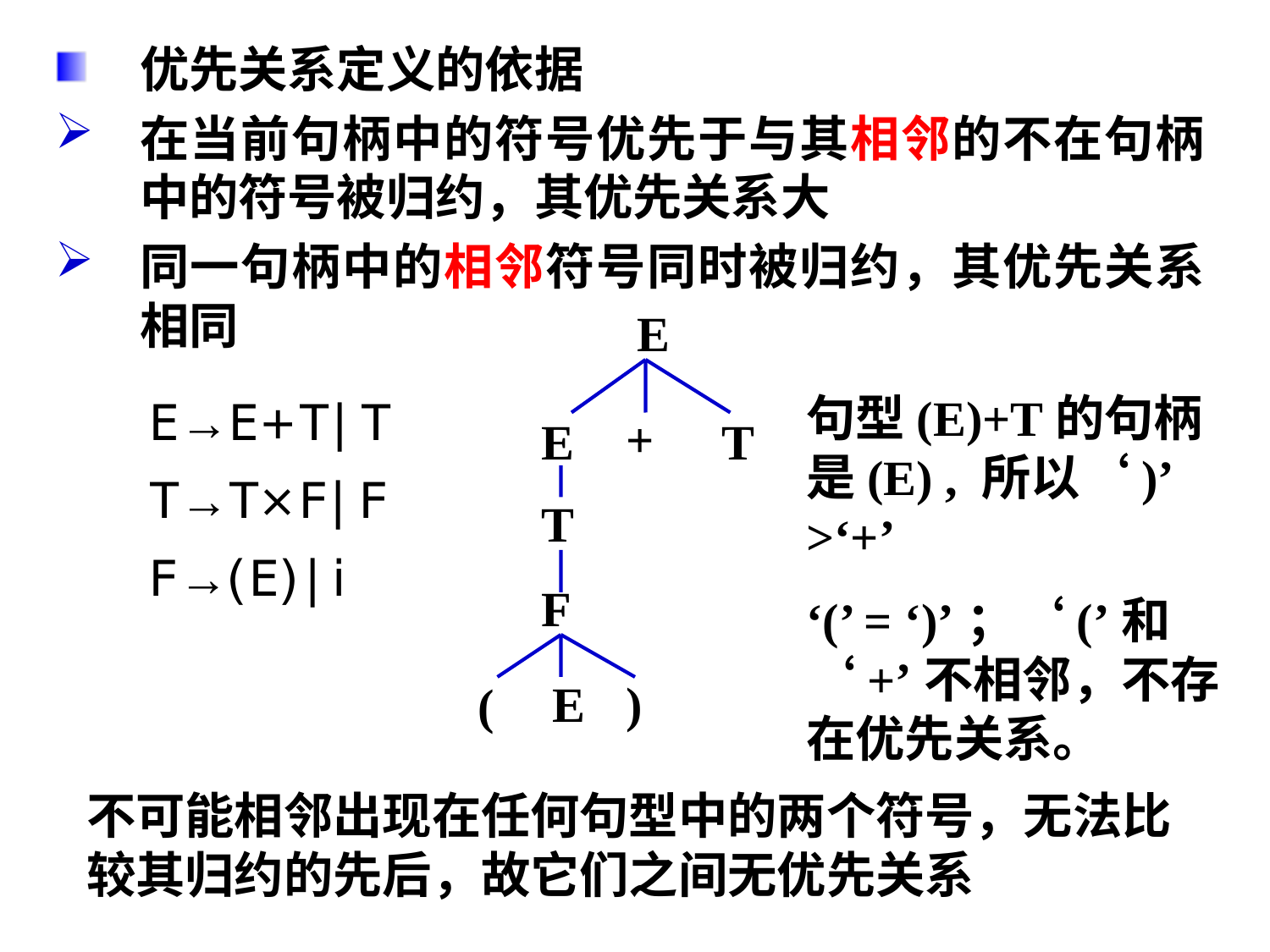

优先关系定义的依据
在当前句柄中的符号优先于与其相邻的不在句柄中的符号被归约，其优先关系大
同一句柄中的相邻符号同时被归约，其优先关系相同
E

+
E
T

T

F

E
)
(
句型(E)+T的句柄是(E) , 所以‘)’ >‘+’
‘(’ = ‘)’；‘(’和‘+’不相邻，不存在优先关系。
E→E+T|T
T→T×F|F
F→(E)|i
不可能相邻出现在任何句型中的两个符号，无法比较其归约的先后，故它们之间无优先关系